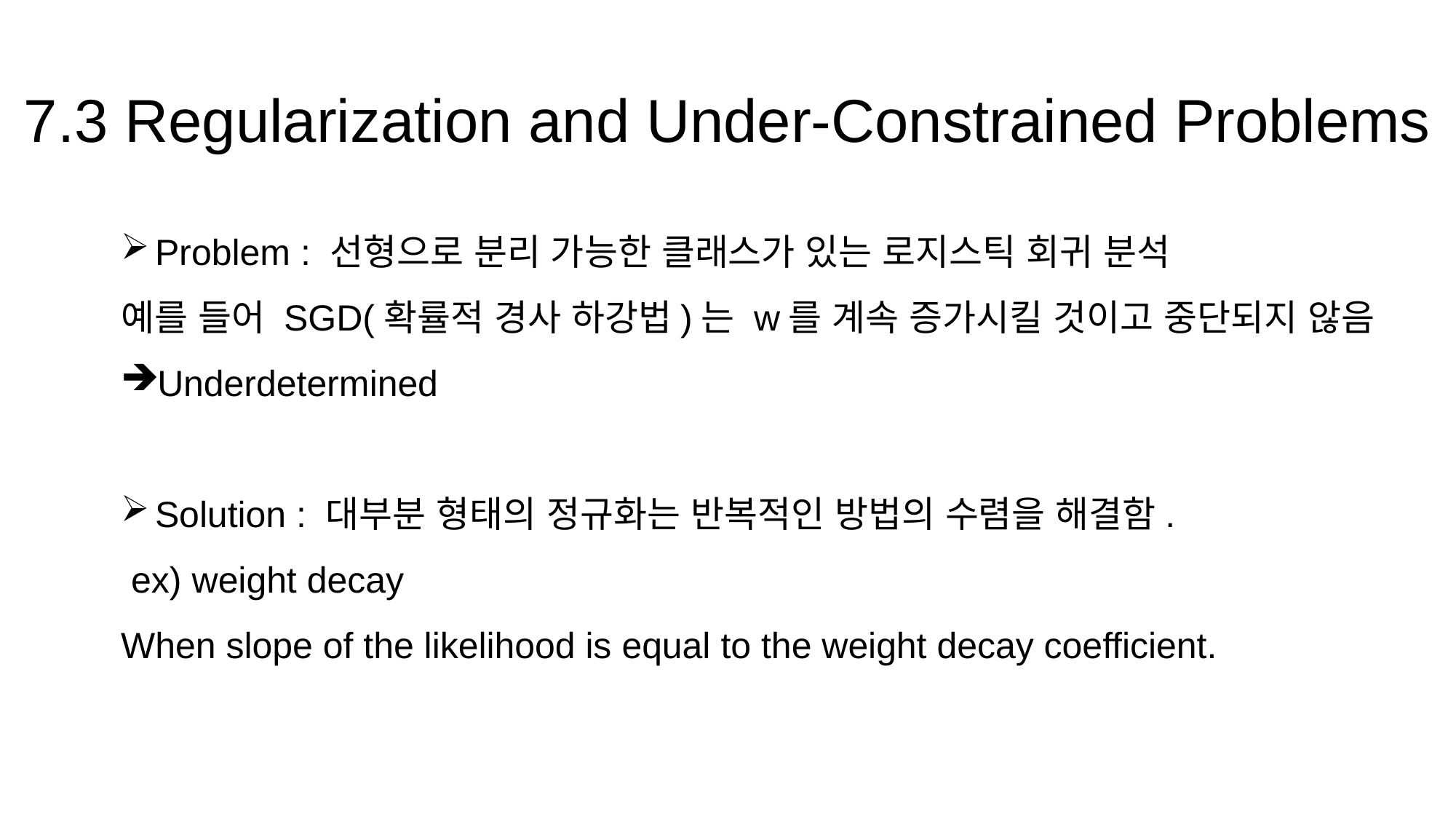

# 7.3 Regularization and Under-Constrained Problems
Problem : 선형으로 분리 가능한 클래스가 있는 로지스틱 회귀 분석
예를 들어 SGD(확률적 경사 하강법)는 w를 계속 증가시킬 것이고 중단되지 않음
Underdetermined

Solution : 대부분 형태의 정규화는 반복적인 방법의 수렴을 해결함.
 ex) weight decay
When slope of the likelihood is equal to the weight decay coefficient.